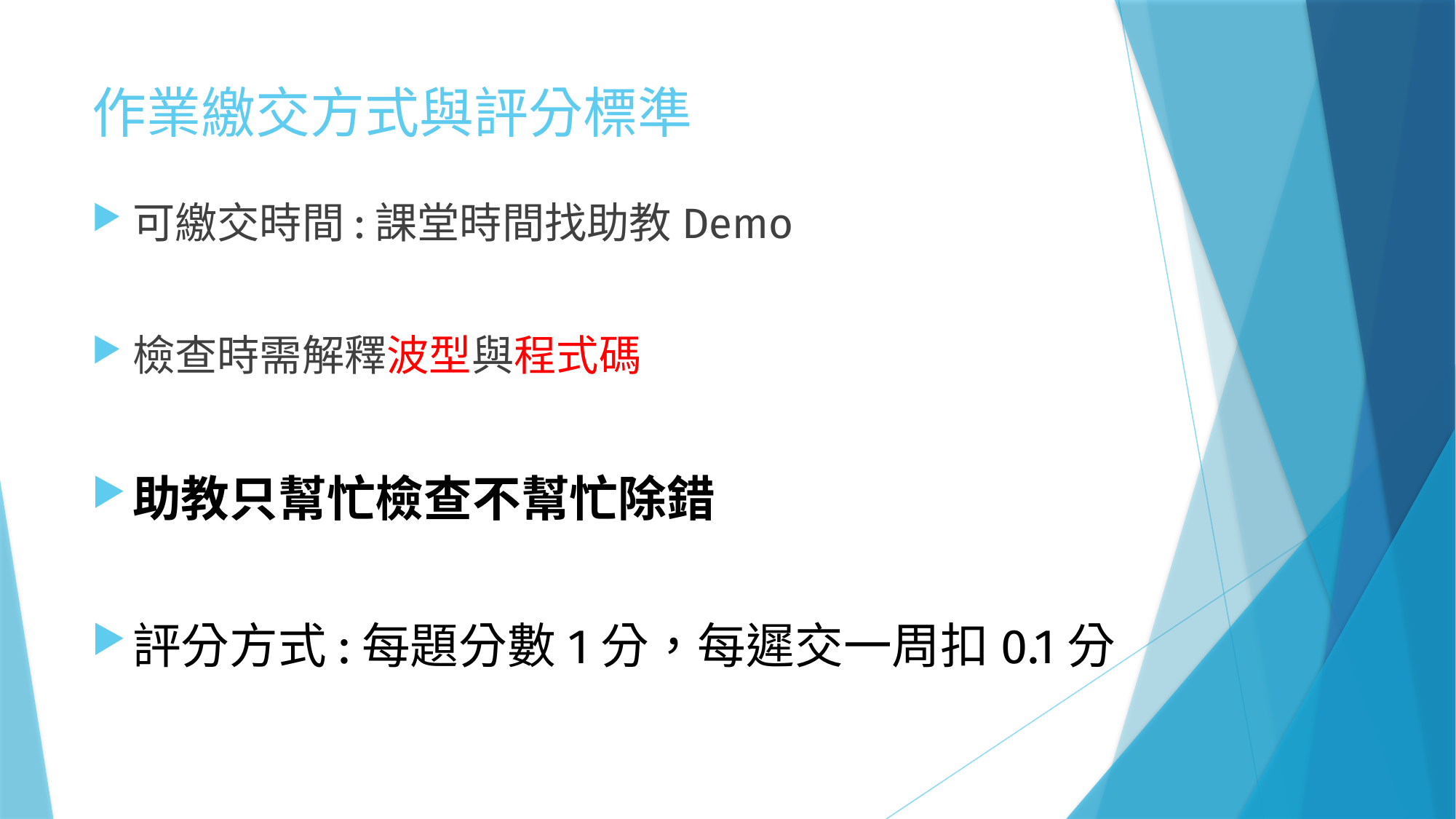

# 作業繳交方式與評分標準
可繳交時間:課堂時間找助教Demo

檢查時需解釋波型與程式碼

助教只幫忙檢查不幫忙除錯

評分方式:每題分數1分，每遲交一周扣0.1分